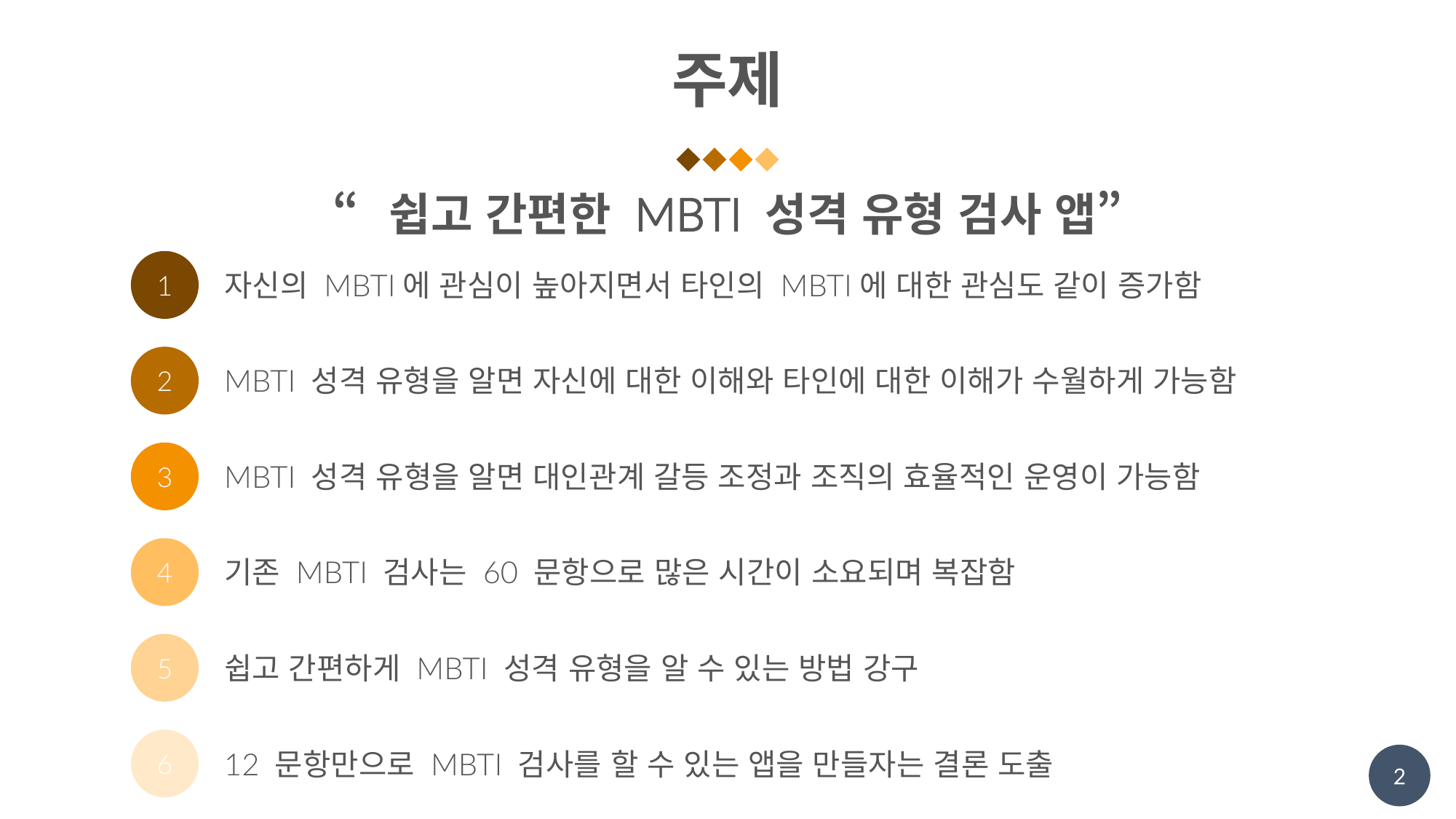

# 주제
“쉽고 간편한 MBTI 성격 유형 검사 앱”
1
자신의 MBTI에 관심이 높아지면서 타인의 MBTI에 대한 관심도 같이 증가함
2
MBTI 성격 유형을 알면 자신에 대한 이해와 타인에 대한 이해가 수월하게 가능함
3
MBTI 성격 유형을 알면 대인관계 갈등 조정과 조직의 효율적인 운영이 가능함
4
기존 MBTI 검사는 60 문항으로 많은 시간이 소요되며 복잡함
5
쉽고 간편하게 MBTI 성격 유형을 알 수 있는 방법 강구
6
12 문항만으로 MBTI 검사를 할 수 있는 앱을 만들자는 결론 도출
2